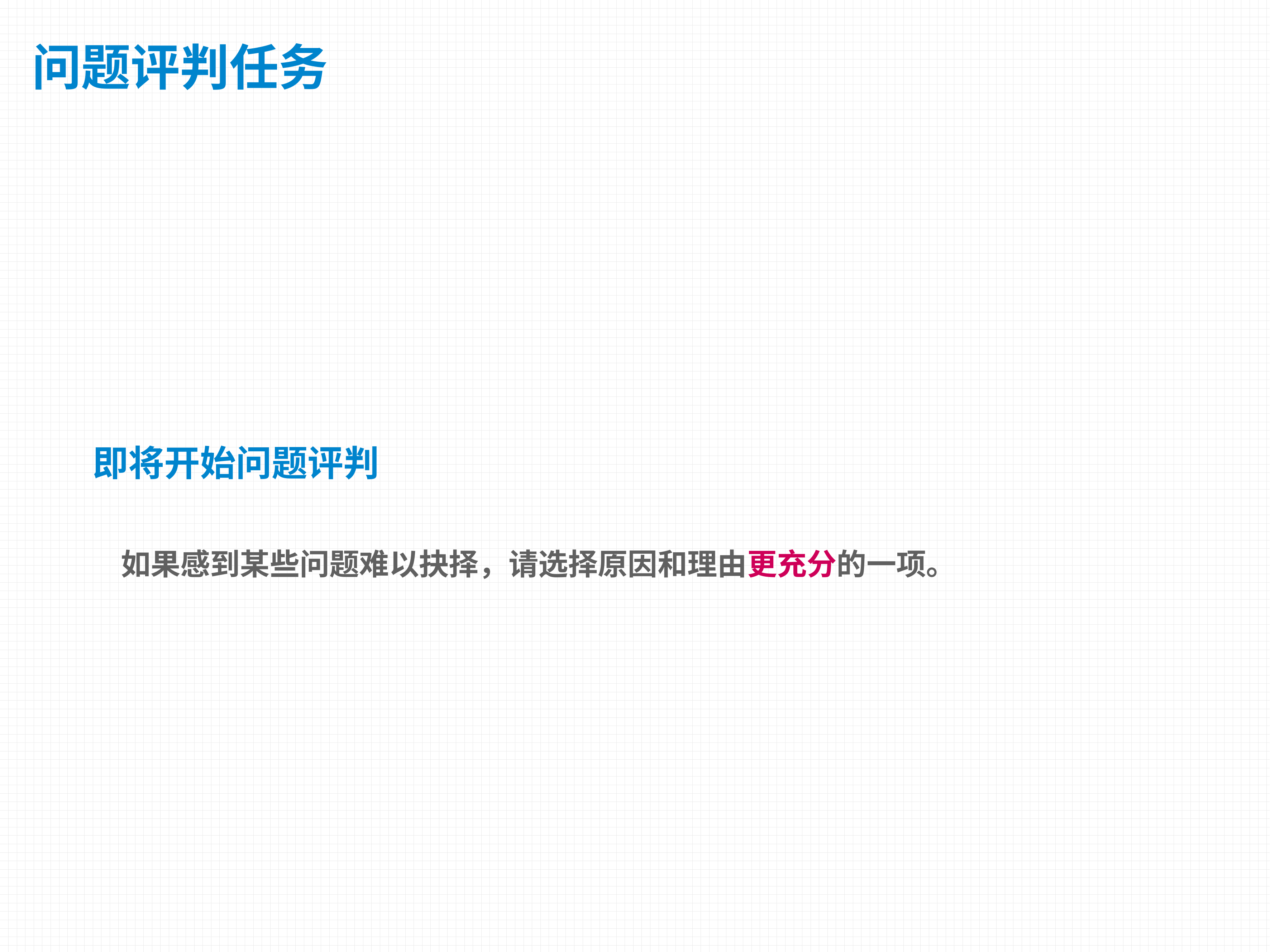

# 问题评判任务
即将开始问题评判

如果感到某些问题难以抉择，请选择原因和理由更充分的一项。